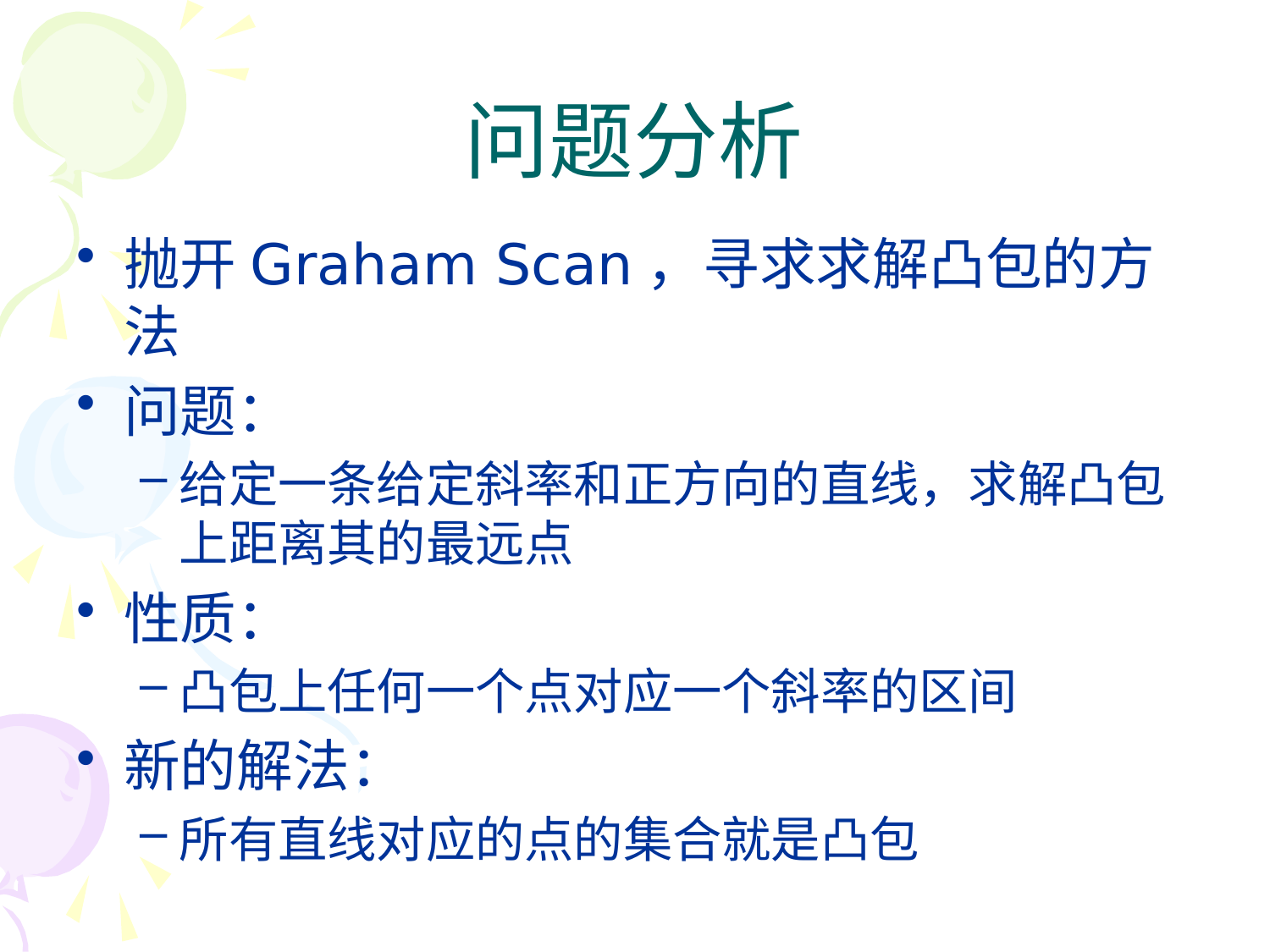

# 问题分析
抛开Graham Scan，寻求求解凸包的方法
问题：
给定一条给定斜率和正方向的直线，求解凸包上距离其的最远点
性质：
凸包上任何一个点对应一个斜率的区间
新的解法：
所有直线对应的点的集合就是凸包